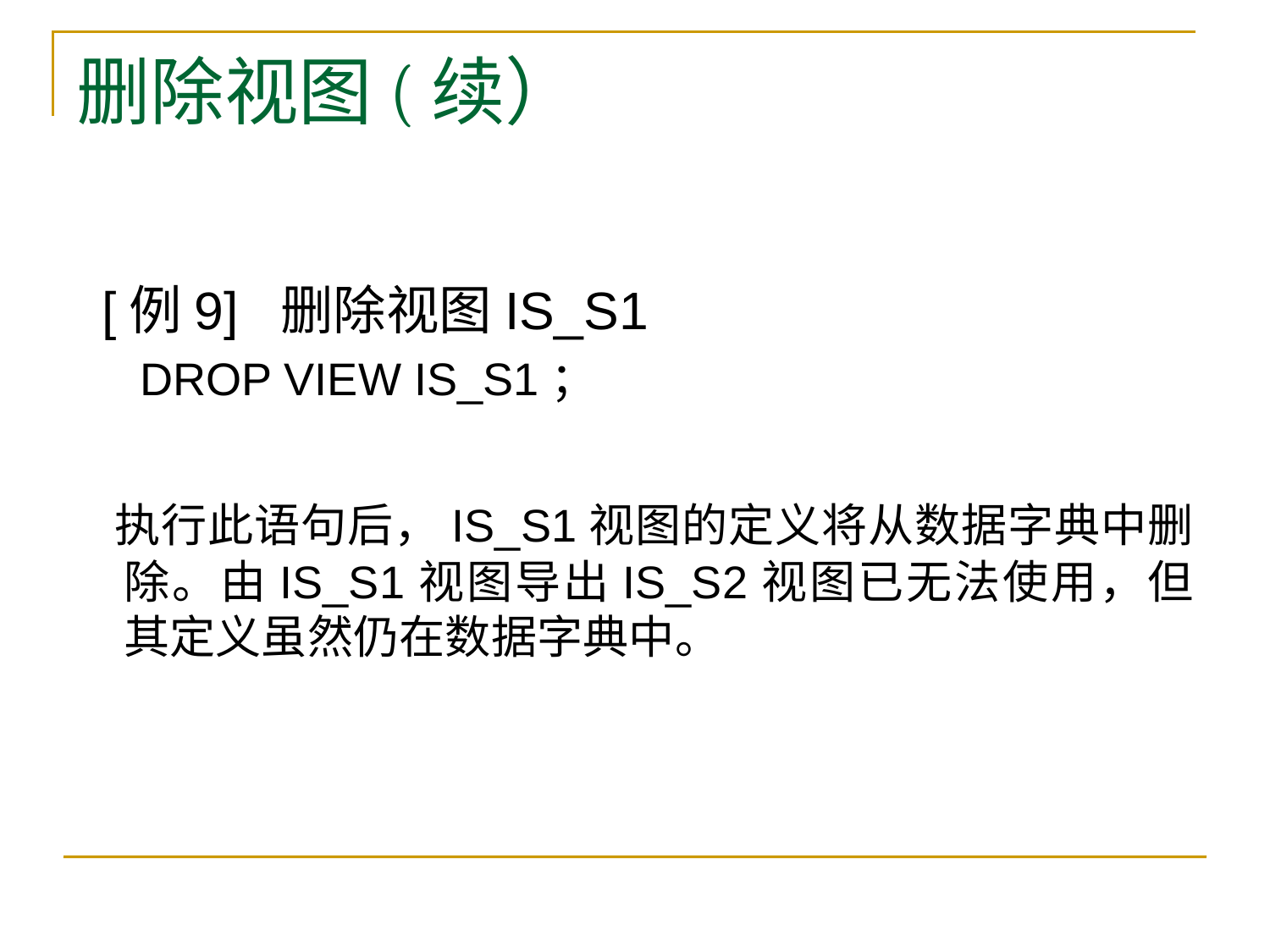

# 删除视图(续）

  [例9]  删除视图IS_S1
     DROP VIEW IS_S1；

  执行此语句后，IS_S1视图的定义将从数据字典中删除。由IS_S1视图导出IS_S2视图已无法使用，但其定义虽然仍在数据字典中。